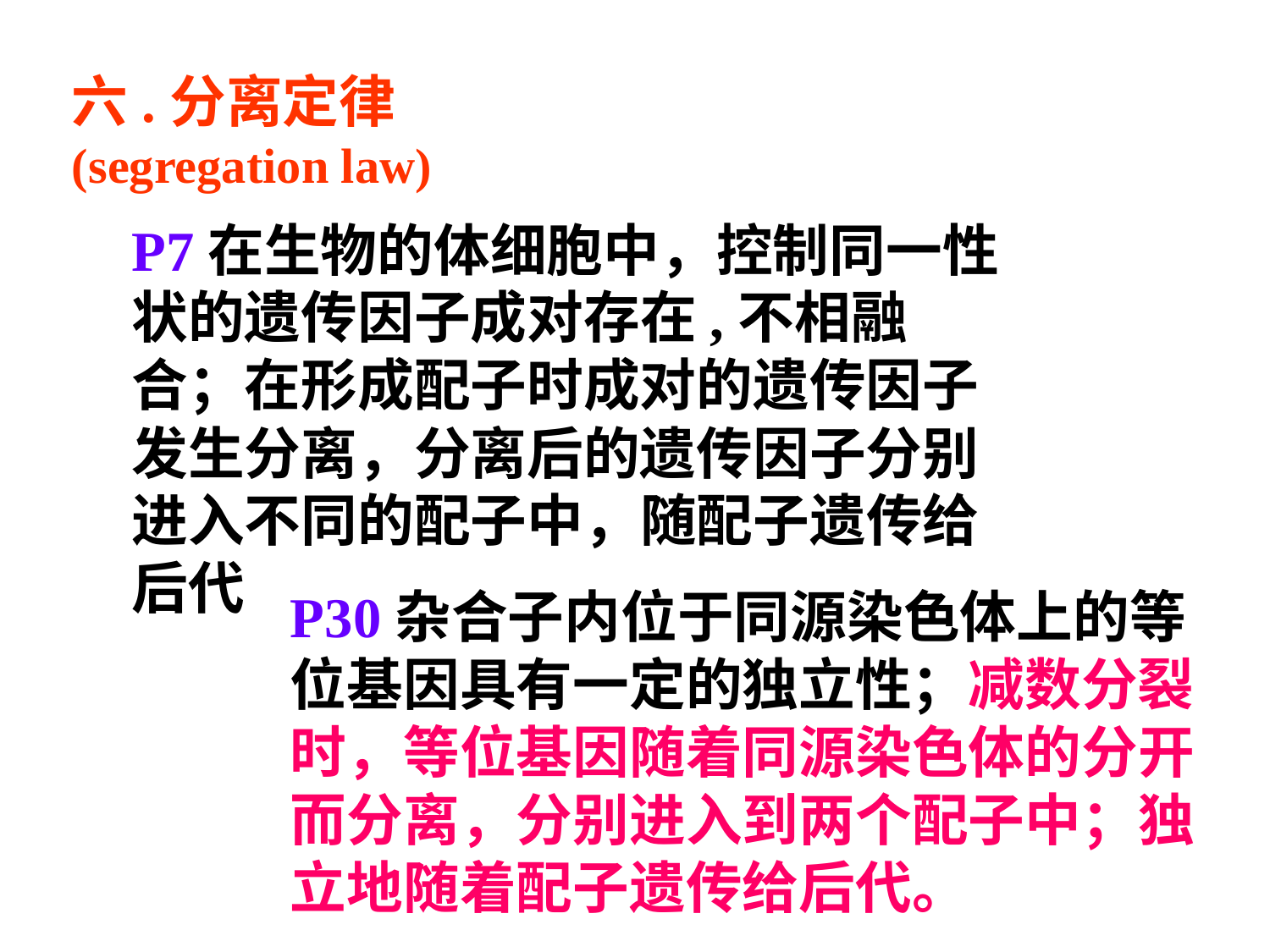

六.分离定律 (segregation law)
P7在生物的体细胞中，控制同一性状的遗传因子成对存在,不相融合；在形成配子时成对的遗传因子发生分离，分离后的遗传因子分别进入不同的配子中，随配子遗传给后代
P30杂合子内位于同源染色体上的等位基因具有一定的独立性；减数分裂时，等位基因随着同源染色体的分开而分离，分别进入到两个配子中；独立地随着配子遗传给后代。